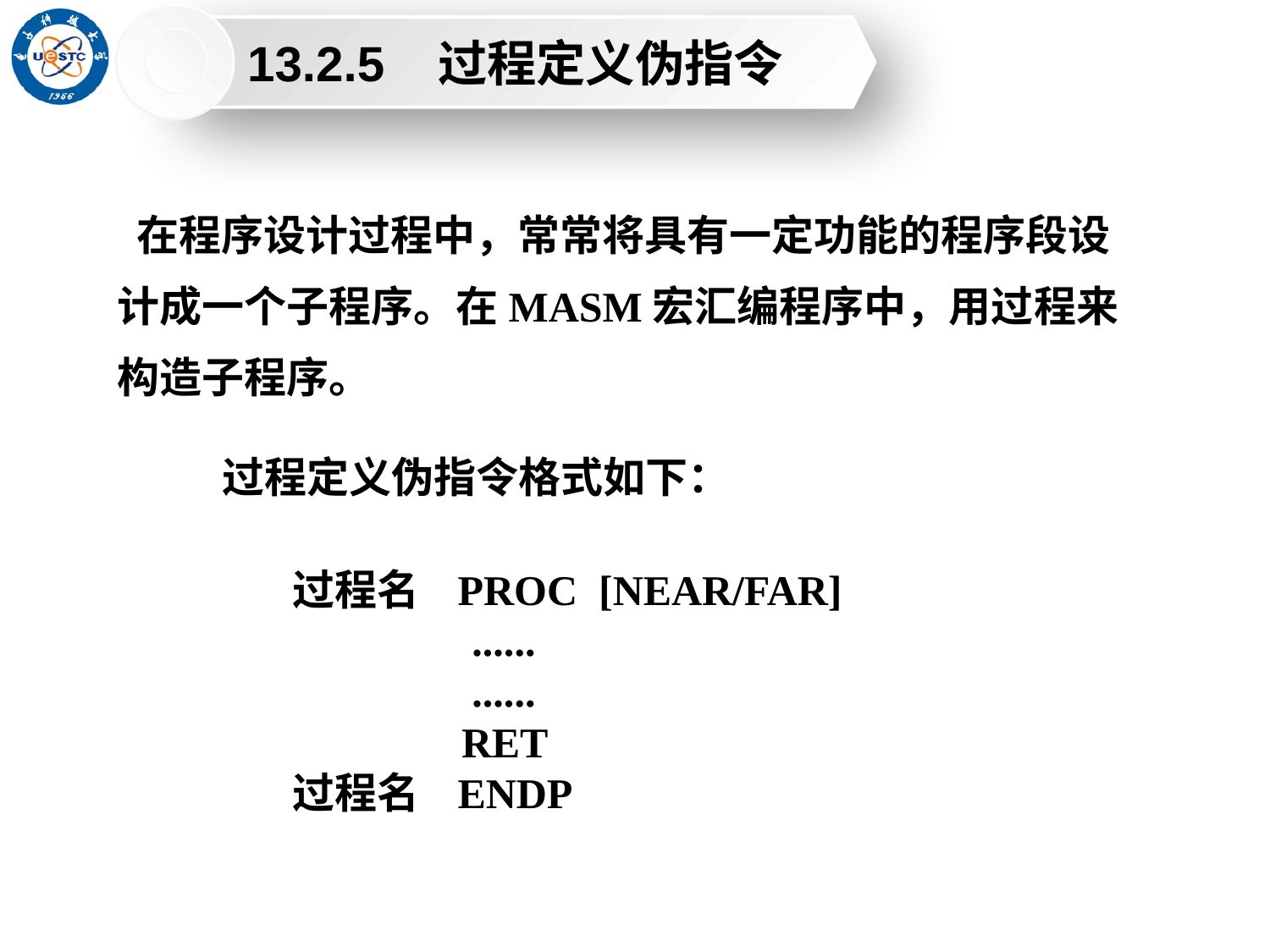

13.2.5   过程定义伪指令

 在程序设计过程中，常常将具有一定功能的程序段设计成一个子程序。在MASM宏汇编程序中，用过程来构造子程序。
过程定义伪指令格式如下：
过程名   PROC  [NEAR/FAR]
                 ......
                 ......
                RET
过程名   ENDP